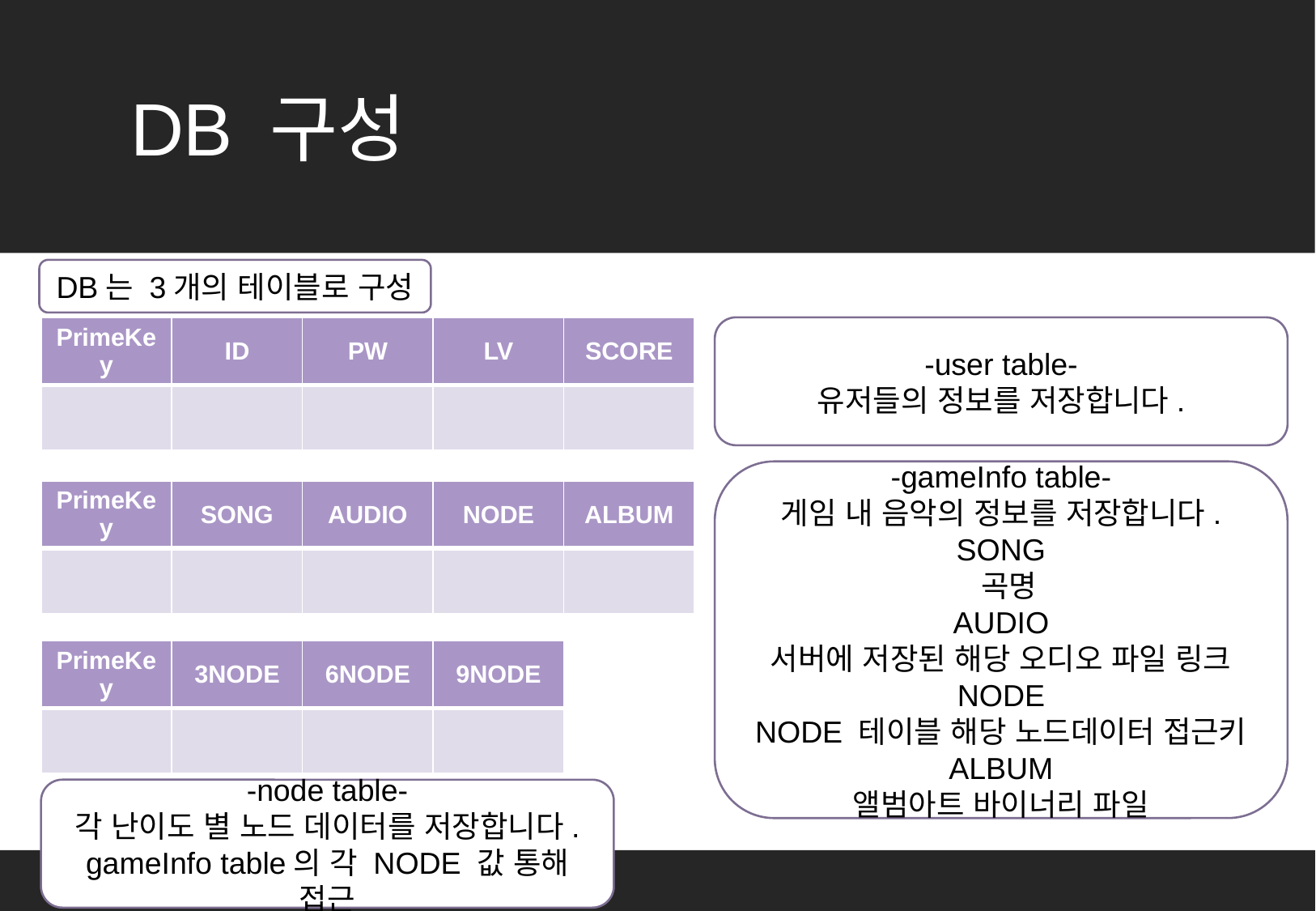

# 로그인 화면
DB 구성
DB는 3개의 테이블로 구성
-user table-
유저들의 정보를 저장합니다.
| PrimeKey | ID | PW | LV | SCORE |
| --- | --- | --- | --- | --- |
|  |  |  |  |  |
-gameInfo table-
게임 내 음악의 정보를 저장합니다.
SONG
 곡명
AUDIO
서버에 저장된 해당 오디오 파일 링크
NODE
NODE 테이블 해당 노드데이터 접근키
ALBUM
앨범아트 바이너리 파일
| PrimeKey | SONG | AUDIO | NODE | ALBUM |
| --- | --- | --- | --- | --- |
|  |  |  |  |  |
| PrimeKey | 3NODE | 6NODE | 9NODE |
| --- | --- | --- | --- |
|  |  |  |  |
-node table-
각 난이도 별 노드 데이터를 저장합니다.
gameInfo table의 각 NODE 값 통해 접근